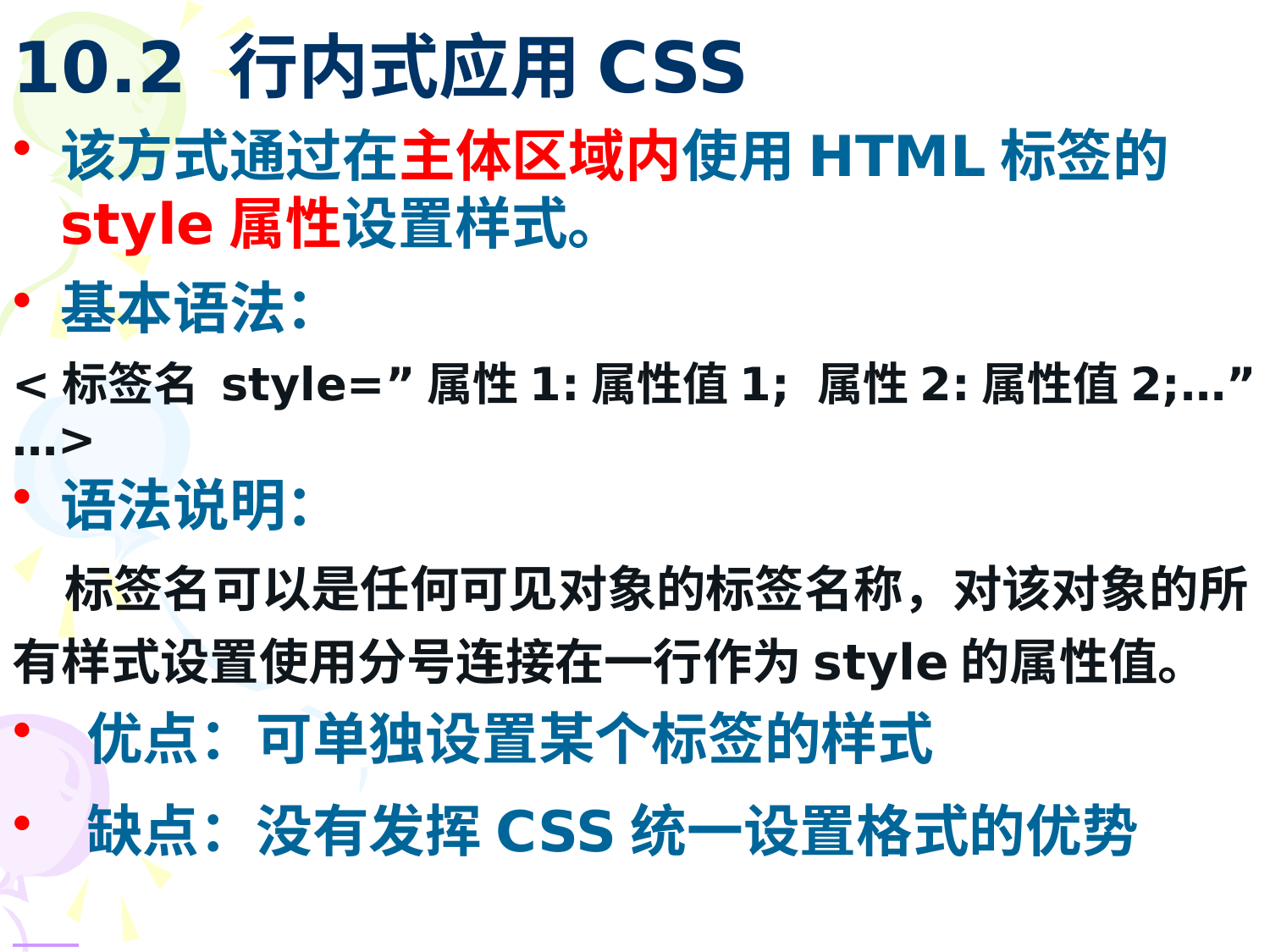

# 10.2 行内式应用CSS
该方式通过在主体区域内使用HTML标签的style属性设置样式。
基本语法：
<标签名 style=”属性1:属性值1; 属性2:属性值2;…” …>
语法说明：
   标签名可以是任何可见对象的标签名称，对该对象的所有样式设置使用分号连接在一行作为style的属性值。
 优点：可单独设置某个标签的样式
 缺点：没有发挥CSS统一设置格式的优势